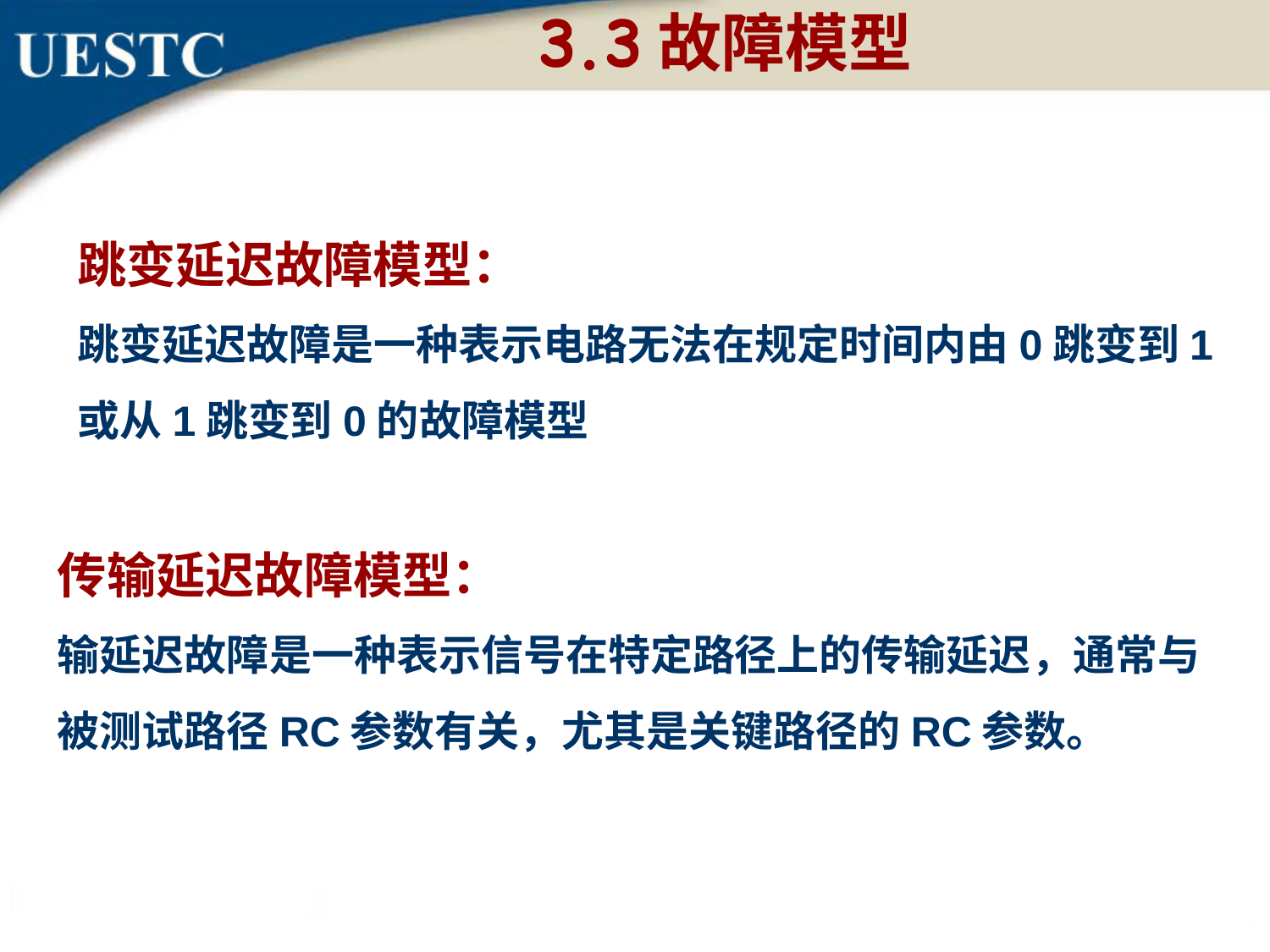

3.3故障模型
跳变延迟故障模型：
跳变延迟故障是一种表示电路无法在规定时间内由0跳变到1或从1跳变到0的故障模型
传输延迟故障模型：
输延迟故障是一种表示信号在特定路径上的传输延迟，通常与被测试路径RC参数有关，尤其是关键路径的RC参数。